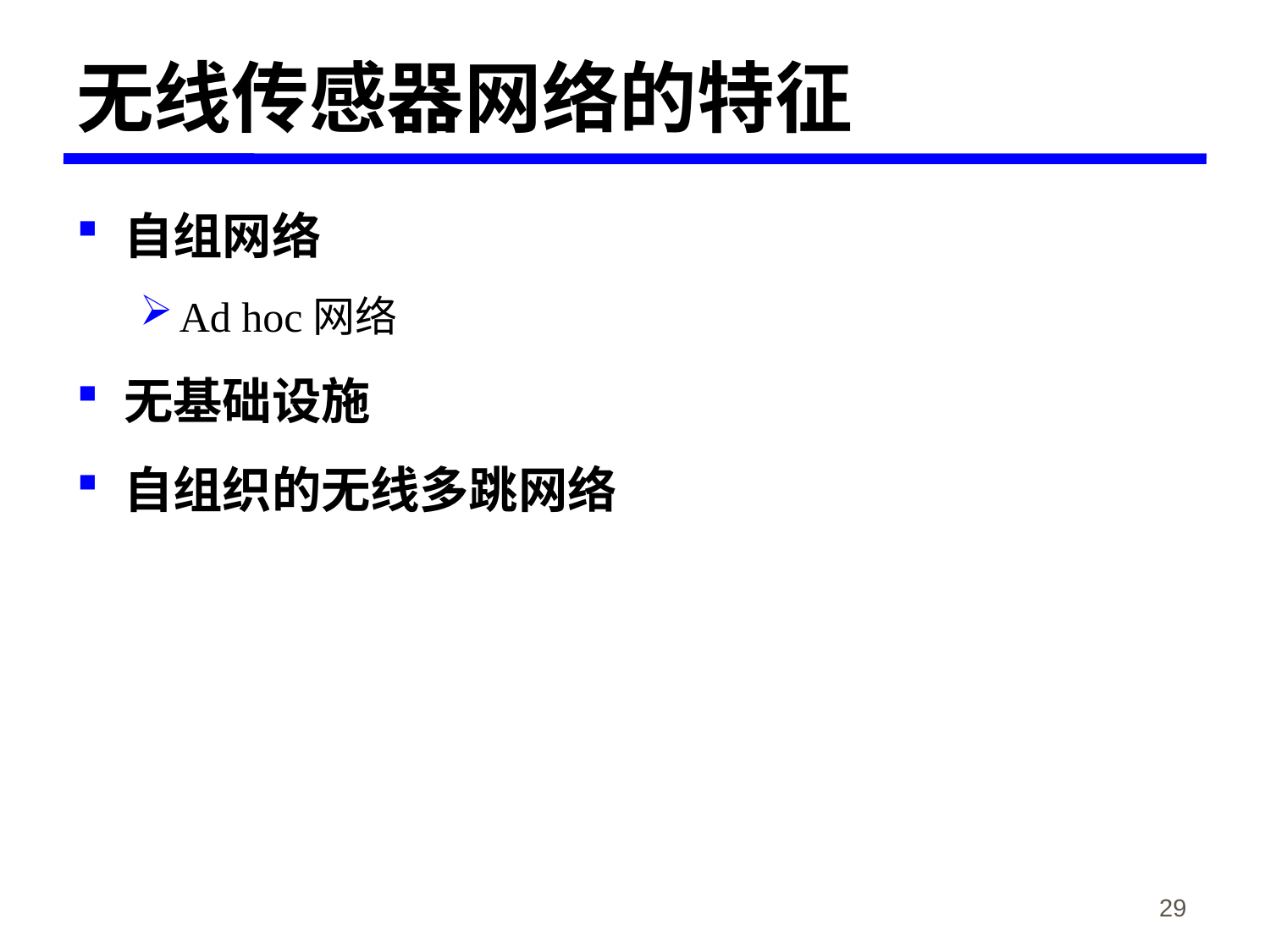

# 无线传感器网络的特征
自组网络
Ad hoc网络
无基础设施
自组织的无线多跳网络
《物联网概论》-韩毅刚
29